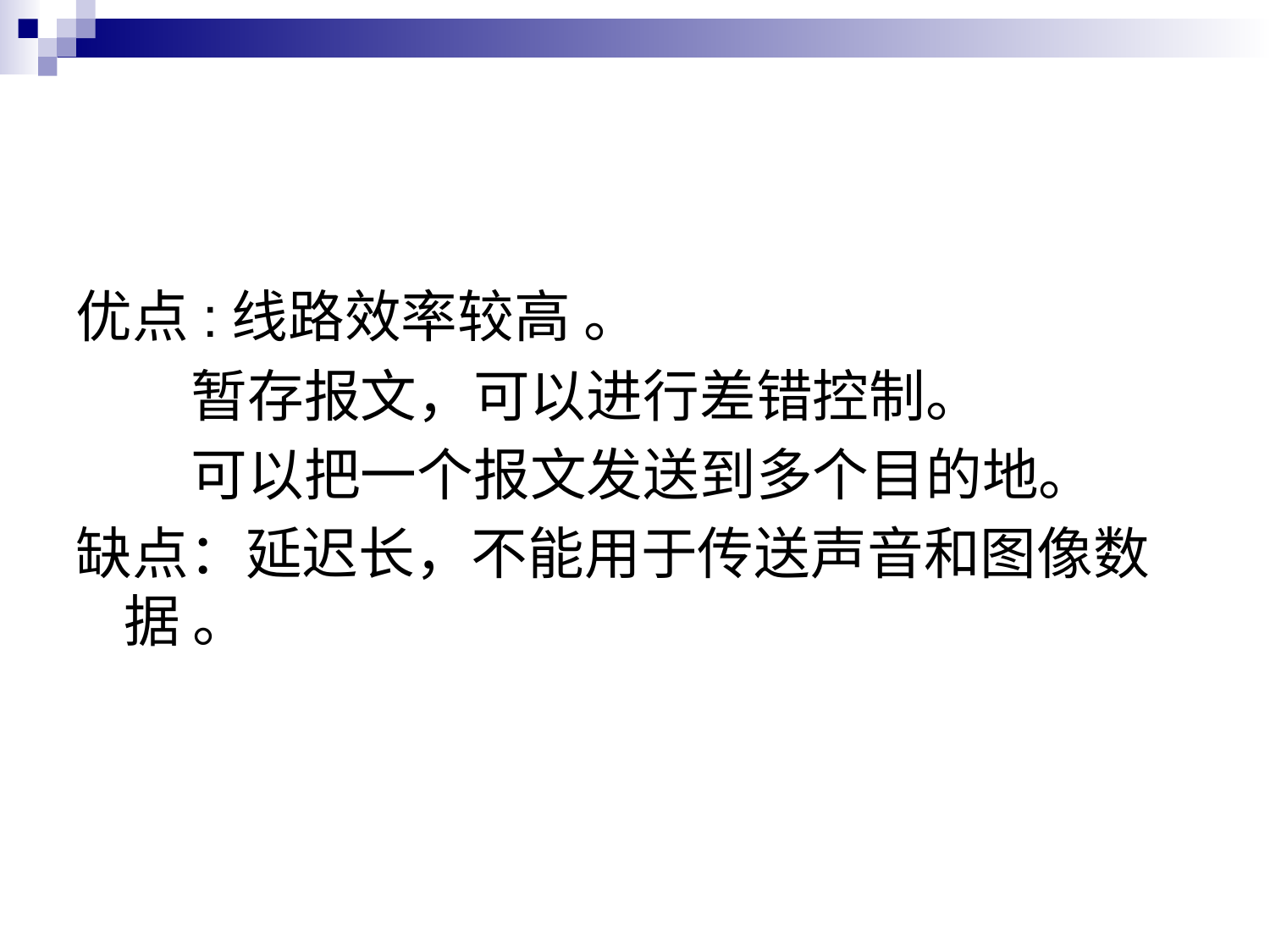

#
优点:线路效率较高 。
        暂存报文，可以进行差错控制。
        可以把一个报文发送到多个目的地。
缺点：延迟长，不能用于传送声音和图像数据 。